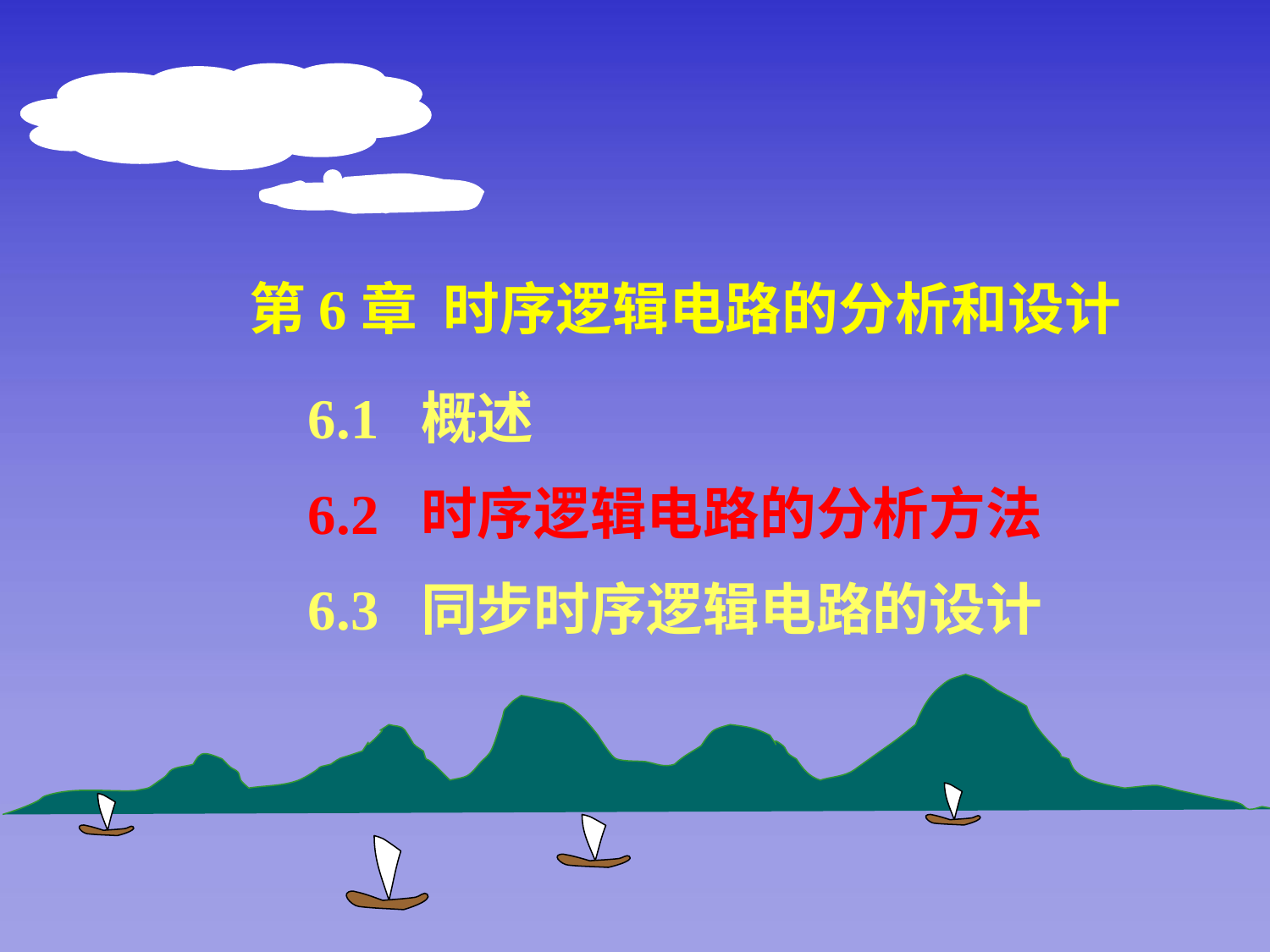

# 第6章  时序逻辑电路的分析和设计
6.1  概述
6.2  时序逻辑电路的分析方法
6.3  同步时序逻辑电路的设计